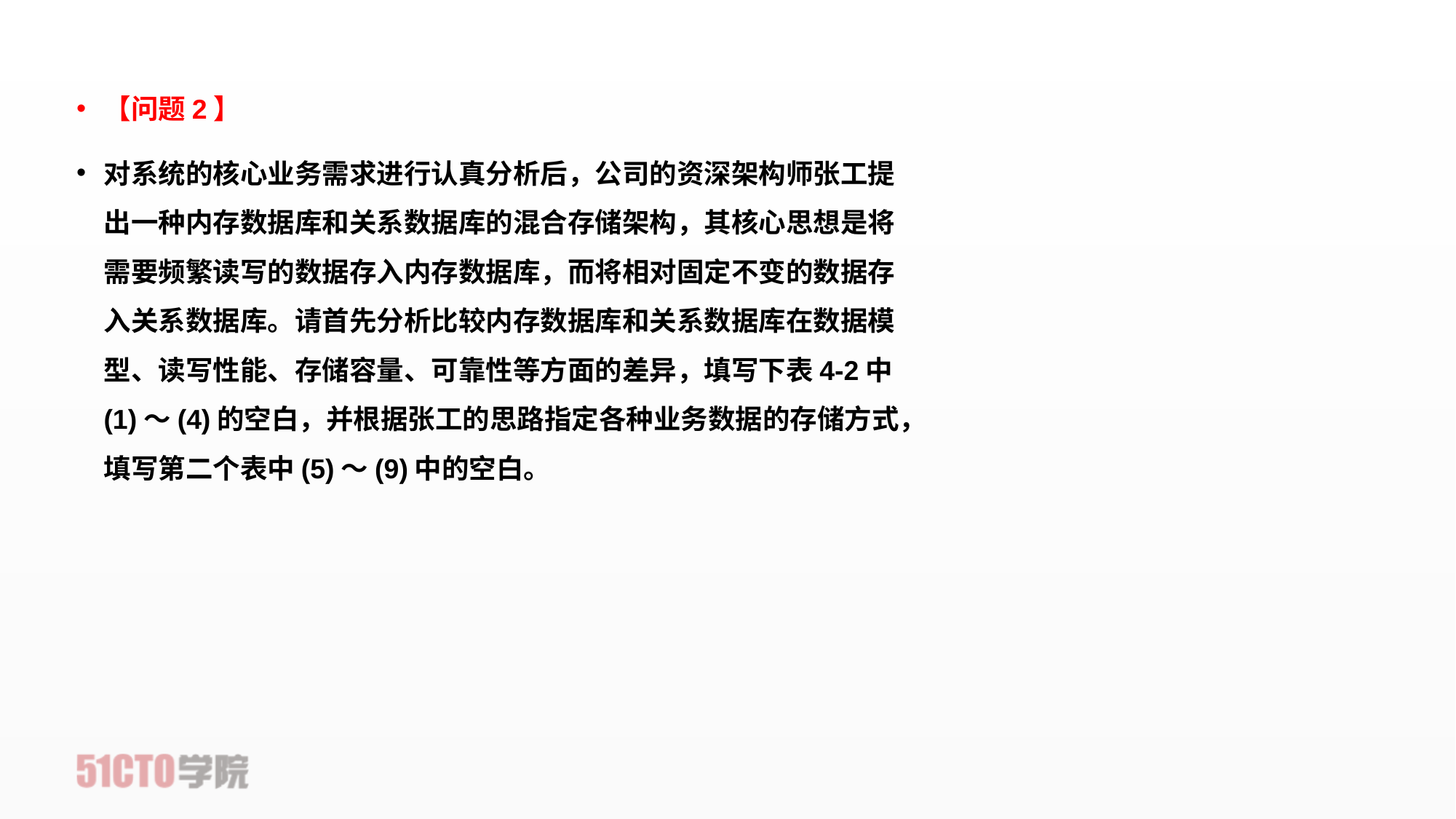

【问题2】
对系统的核心业务需求进行认真分析后，公司的资深架构师张工提出一种内存数据库和关系数据库的混合存储架构，其核心思想是将需要频繁读写的数据存入内存数据库，而将相对固定不变的数据存入关系数据库。请首先分析比较内存数据库和关系数据库在数据模型、读写性能、存储容量、可靠性等方面的差异，填写下表4-2中(1)～(4)的空白，并根据张工的思路指定各种业务数据的存储方式，填写第二个表中(5)～(9)中的空白。